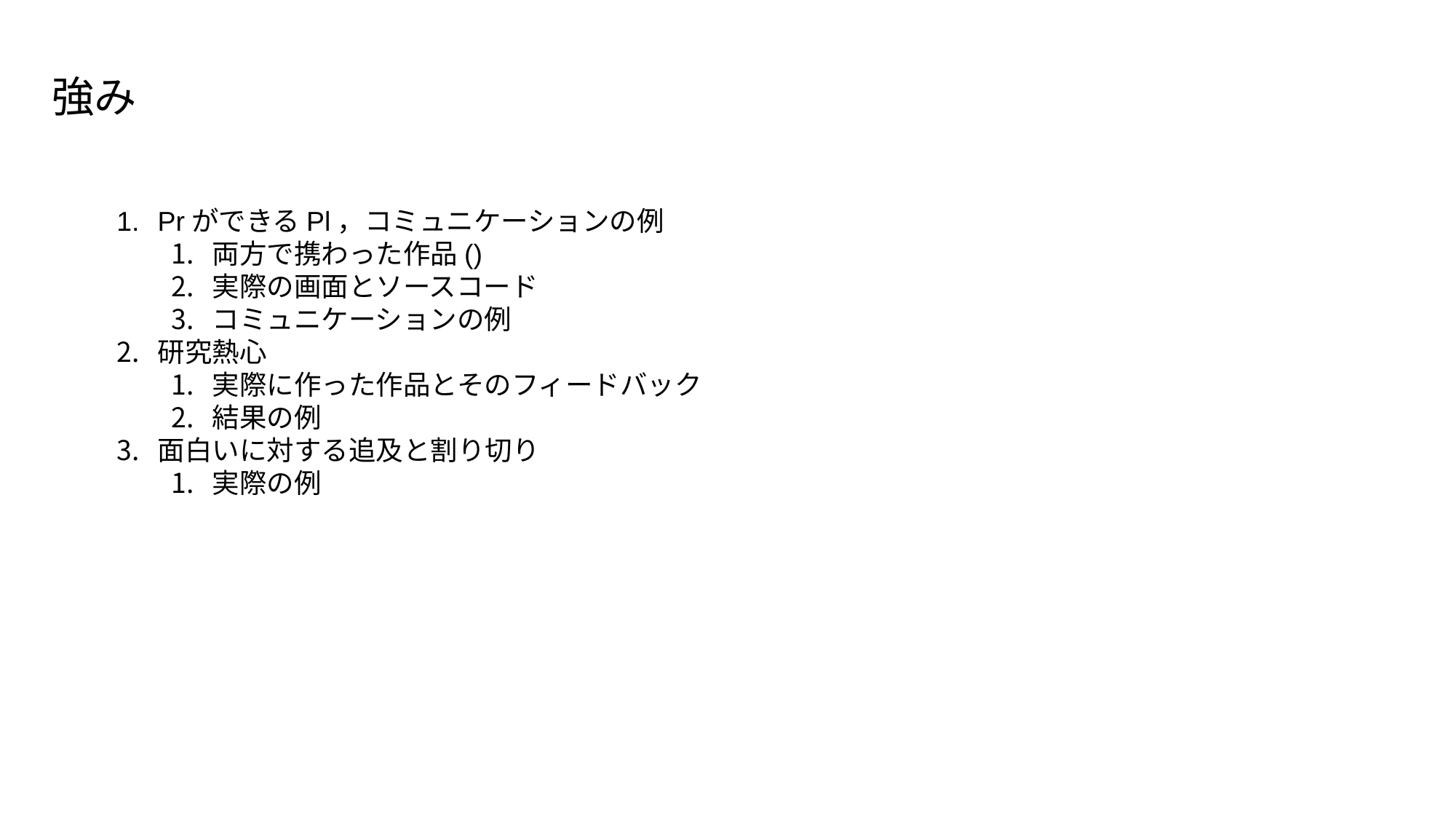

強み
PrができるPl，コミュニケーションの例
両方で携わった作品()
実際の画面とソースコード
コミュニケーションの例
研究熱心
実際に作った作品とそのフィードバック
結果の例
面白いに対する追及と割り切り
実際の例